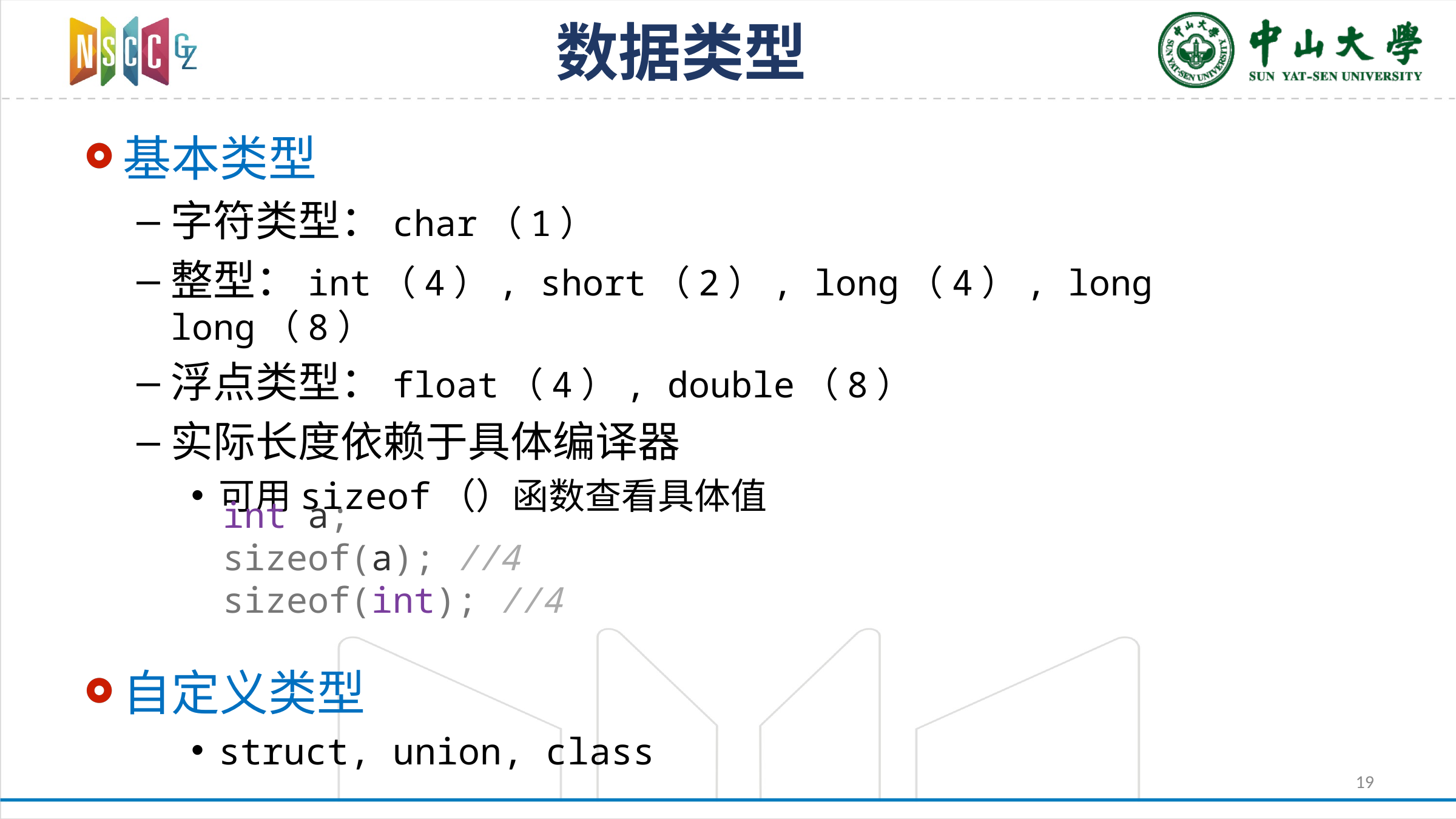

# 数据类型
基本类型
字符类型：char（1）
整型：int（4）, short（2）, long（4）, long long（8）
浮点类型：float（4）, double（8）
实际长度依赖于具体编译器
可用sizeof（）函数查看具体值

自定义类型
struct, union, class
int a;
sizeof(a); //4
sizeof(int); //4
19